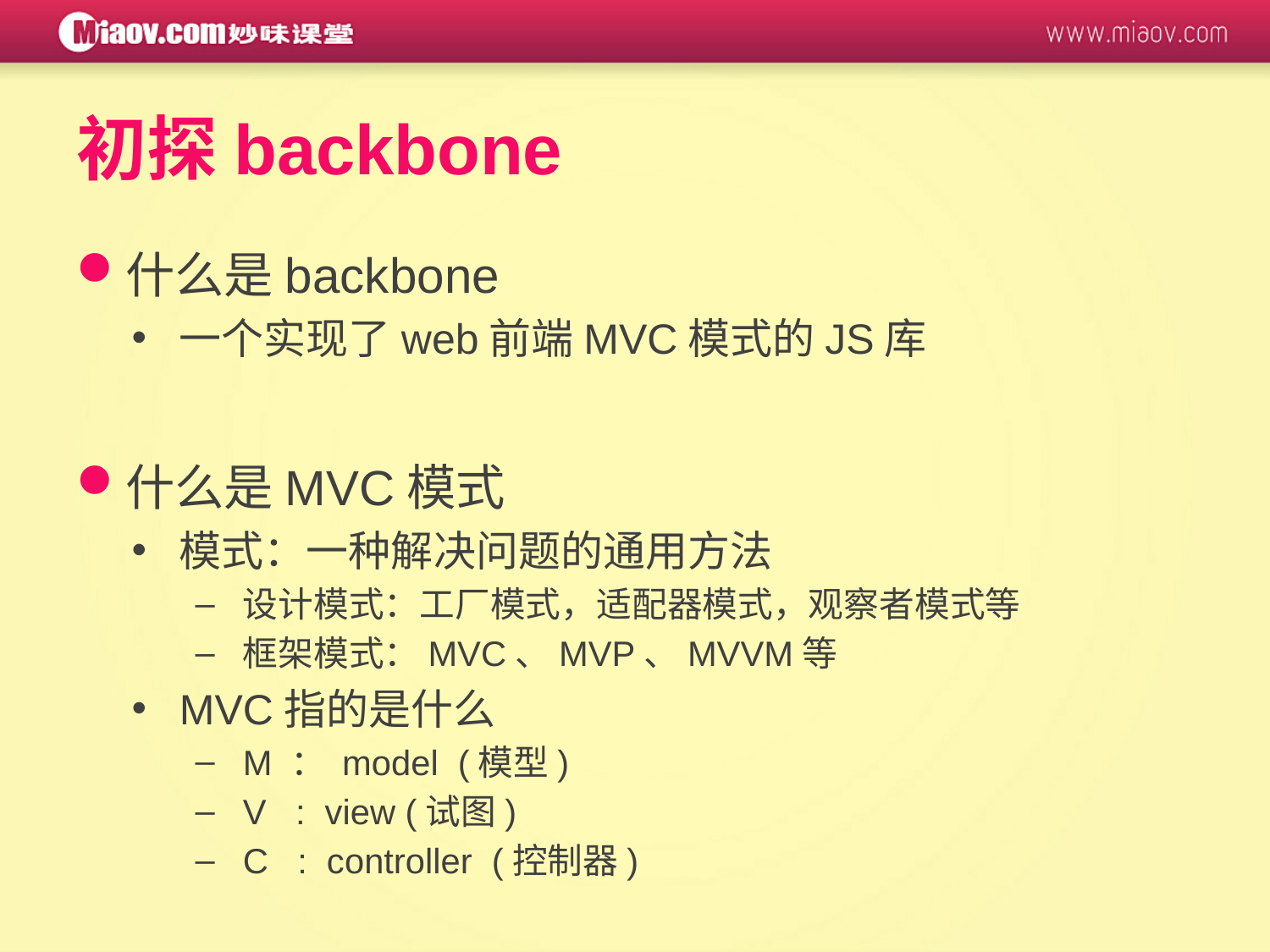

# 初探backbone
什么是backbone
一个实现了web前端MVC模式的JS库

什么是MVC模式
模式：一种解决问题的通用方法
设计模式：工厂模式，适配器模式，观察者模式等
框架模式：MVC、MVP、MVVM等
MVC指的是什么
M ： model  (模型)
V   :  view (试图)
C   :  controller  (控制器)